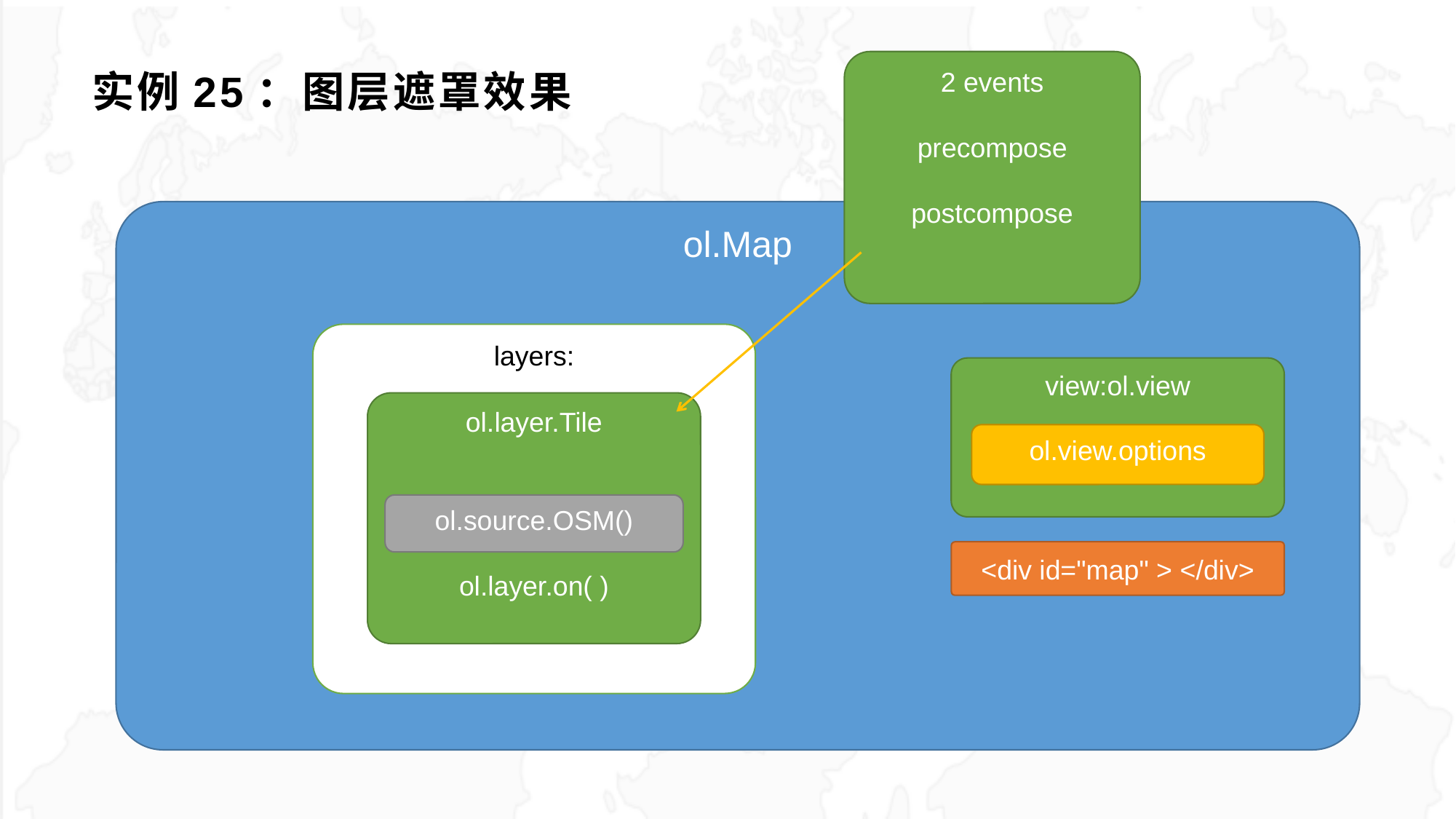

2 events

precompose

postcompose

# 实例25：图层遮罩效果
ol.Map
layers:
view:ol.view
ol.view.options
ol.layer.Tile

ol.layer.on( )

ol.source.OSM()
<div id="map" > </div>